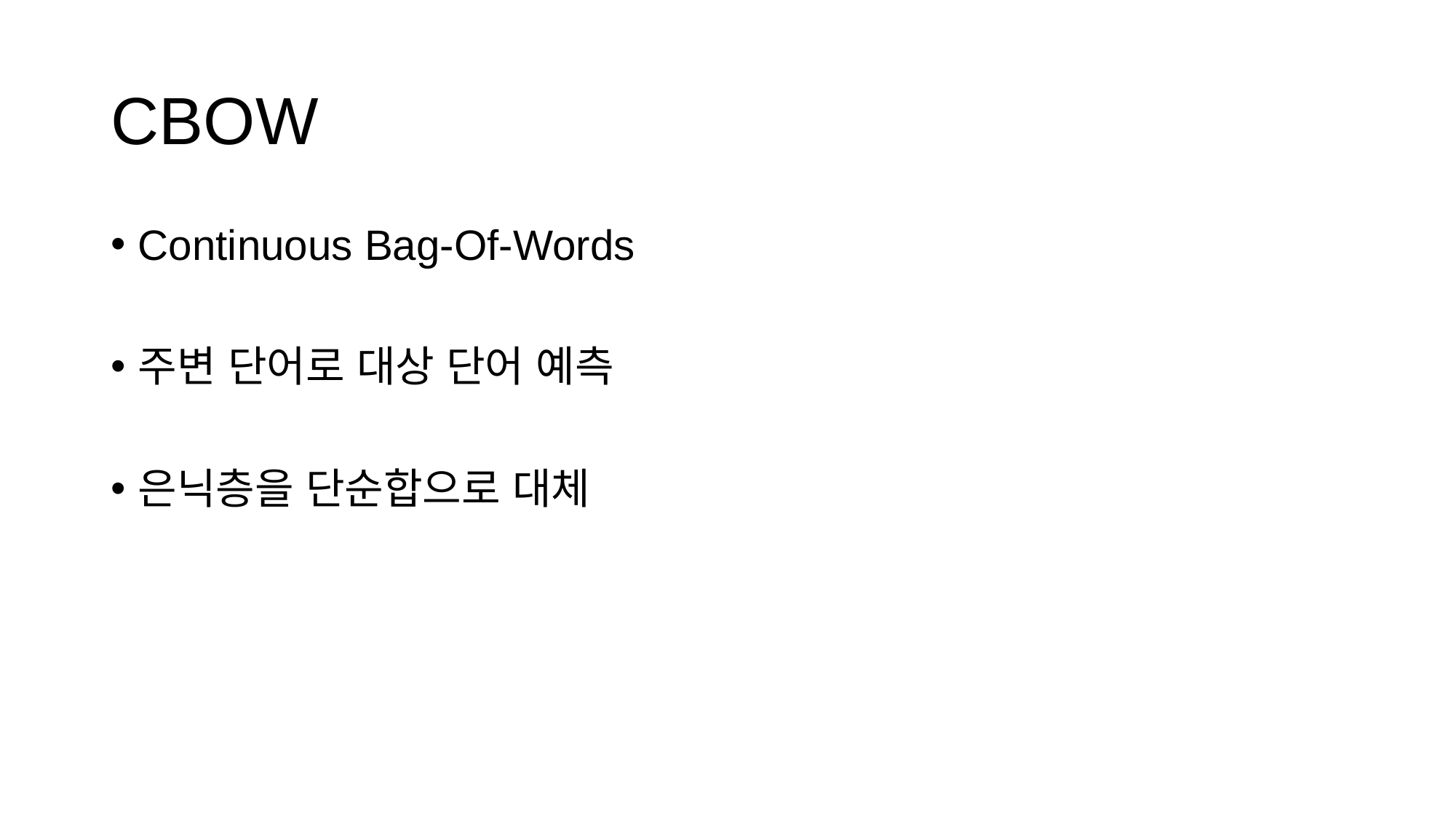

# CBOW
Continuous Bag-Of-Words

주변 단어로 대상 단어 예측

은닉층을 단순합으로 대체